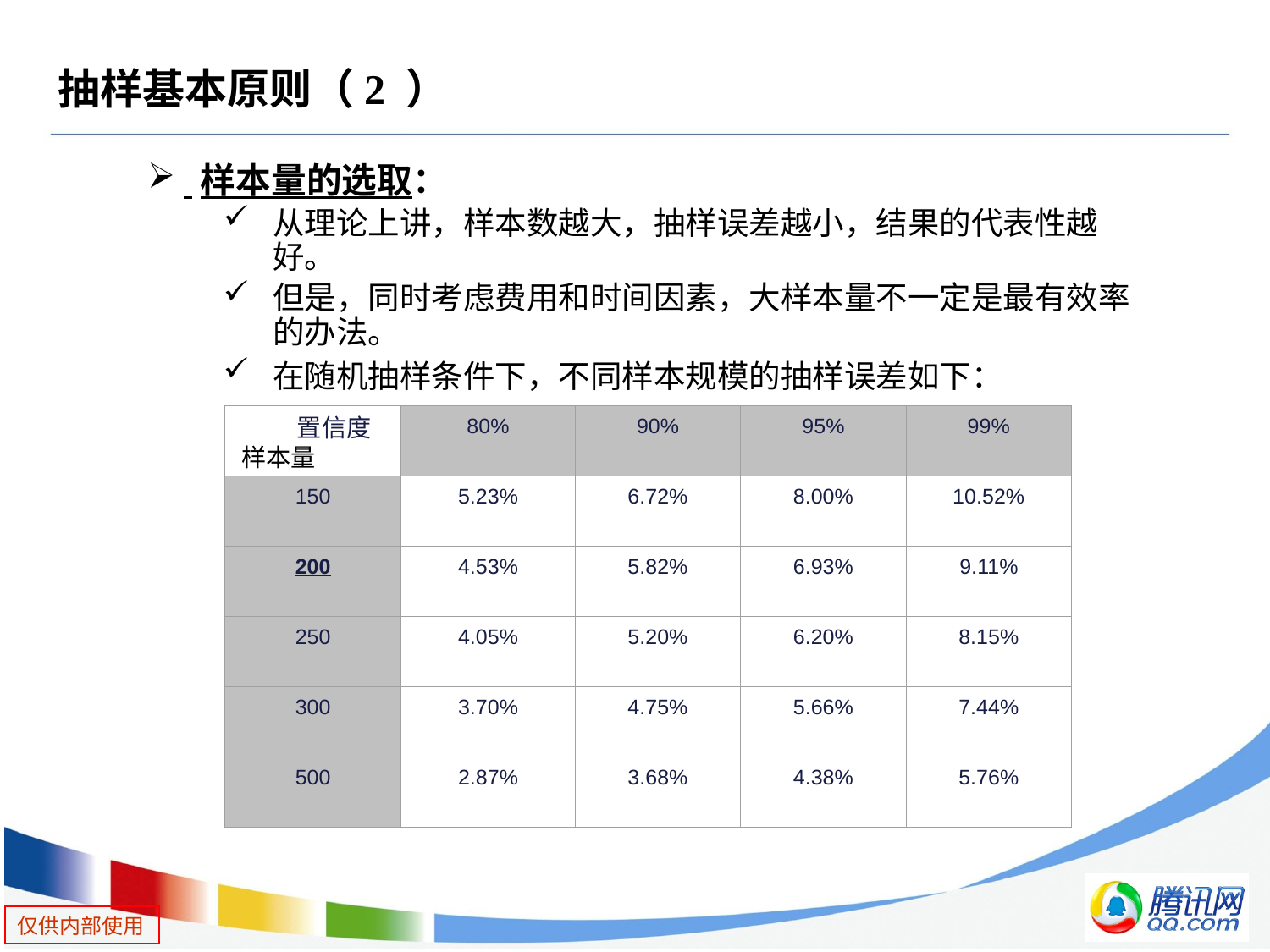

# 抽样基本原则（2 ）
 样本量的选取：
从理论上讲，样本数越大，抽样误差越小，结果的代表性越好。
但是，同时考虑费用和时间因素，大样本量不一定是最有效率的办法。
在随机抽样条件下，不同样本规模的抽样误差如下：

        置信度
样本量

80%

90%

95%

99%

150

5.23%

6.72%

8.00%

10.52%

200

4.53%

5.82%

6.93%

9.11%

250

4.05%

5.20%

6.20%

8.15%

300

3.70%

4.75%

5.66%

7.44%

500

2.87%

3.68%

4.38%

5.76%